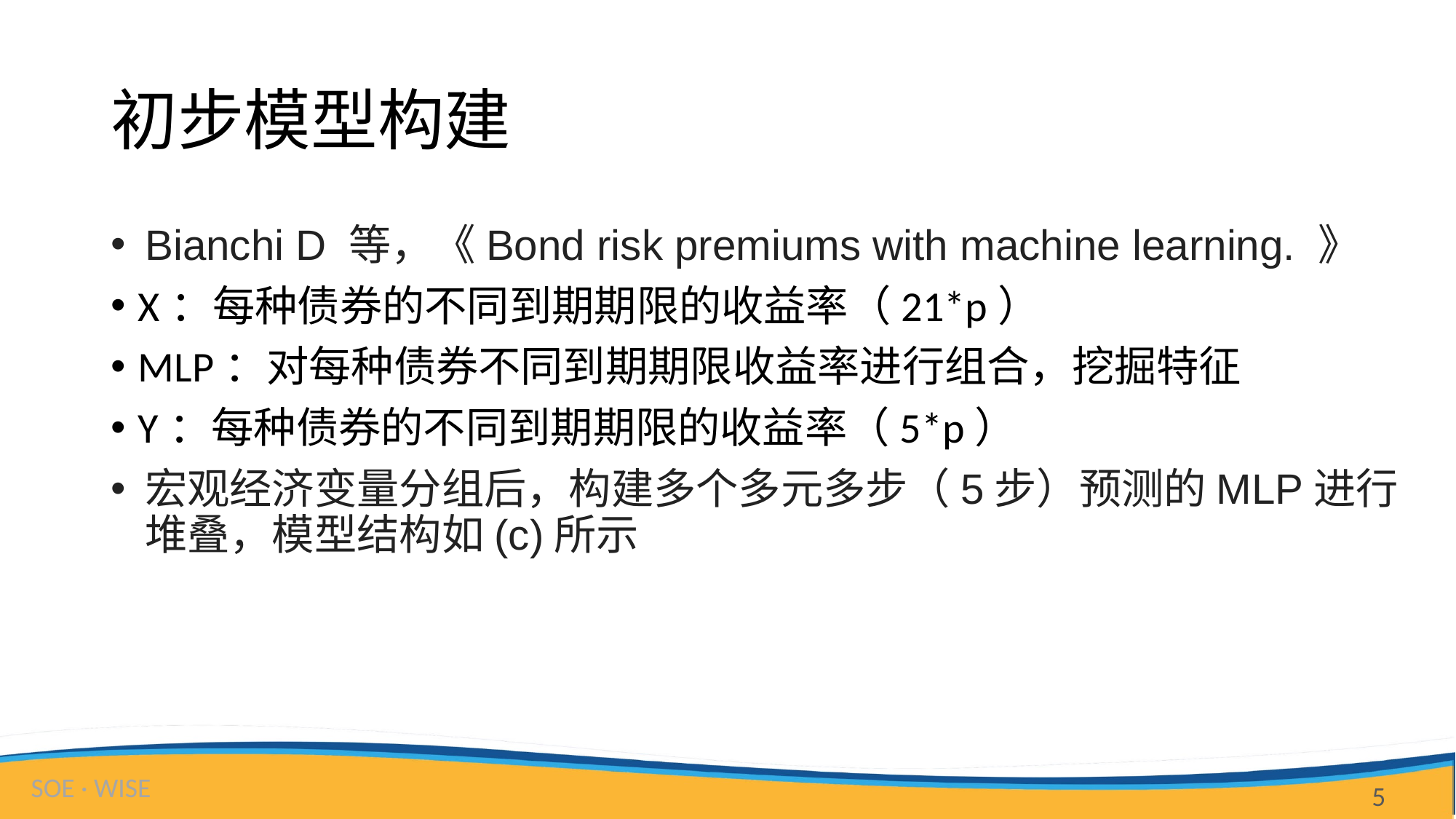

# 初步模型构建
Bianchi D 等，《Bond risk premiums with machine learning. 》
X：每种债券的不同到期期限的收益率（21*p）
MLP：对每种债券不同到期期限收益率进行组合，挖掘特征
Y：每种债券的不同到期期限的收益率（5*p）
宏观经济变量分组后，构建多个多元多步（5步）预测的MLP进行堆叠，模型结构如(c)所示